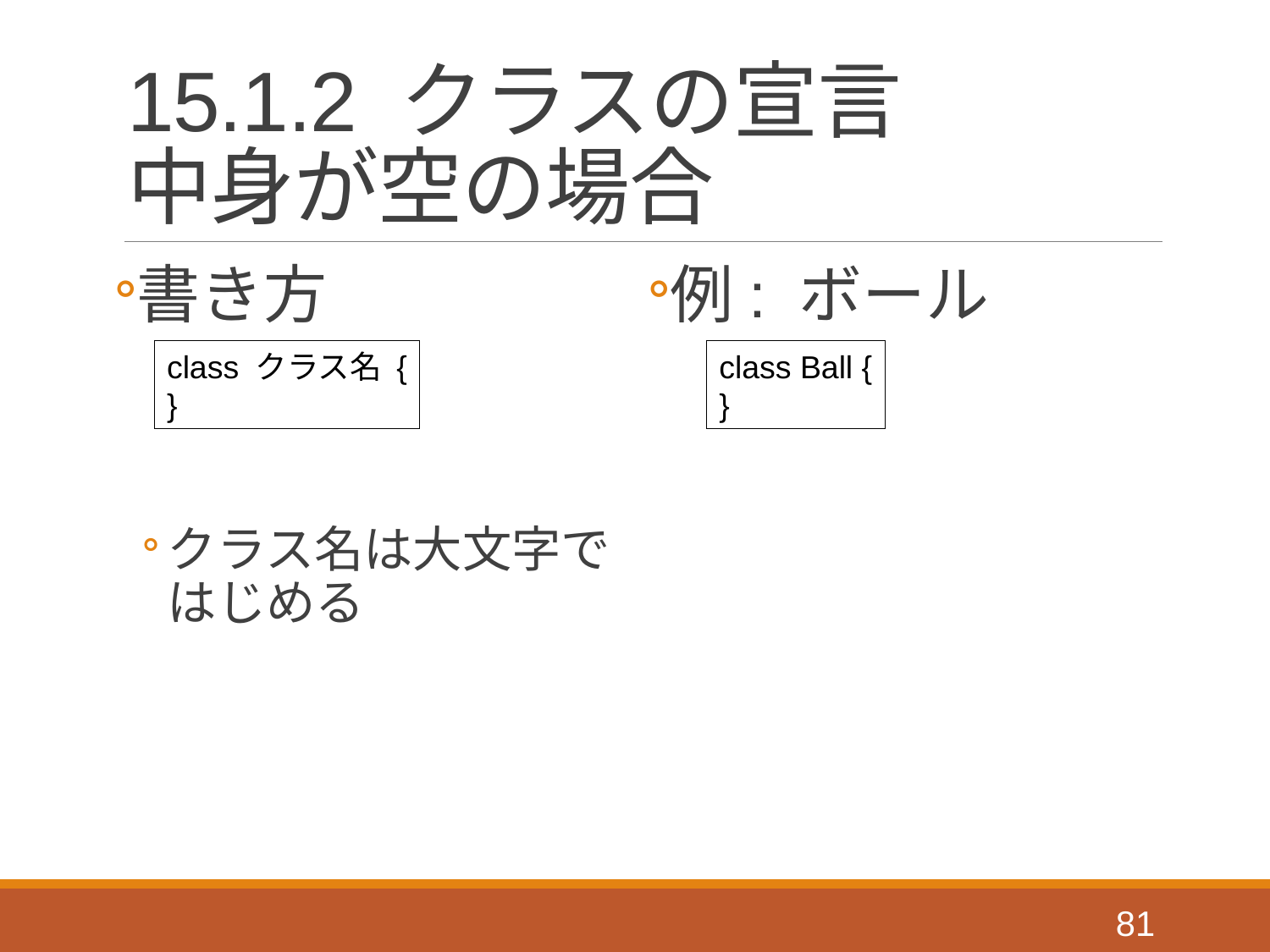

# 15.1.2 クラスの宣言 中身が空の場合
書き方

クラス名は大文字ではじめる
例: ボール
class クラス名 {
}
class Ball {
}
81